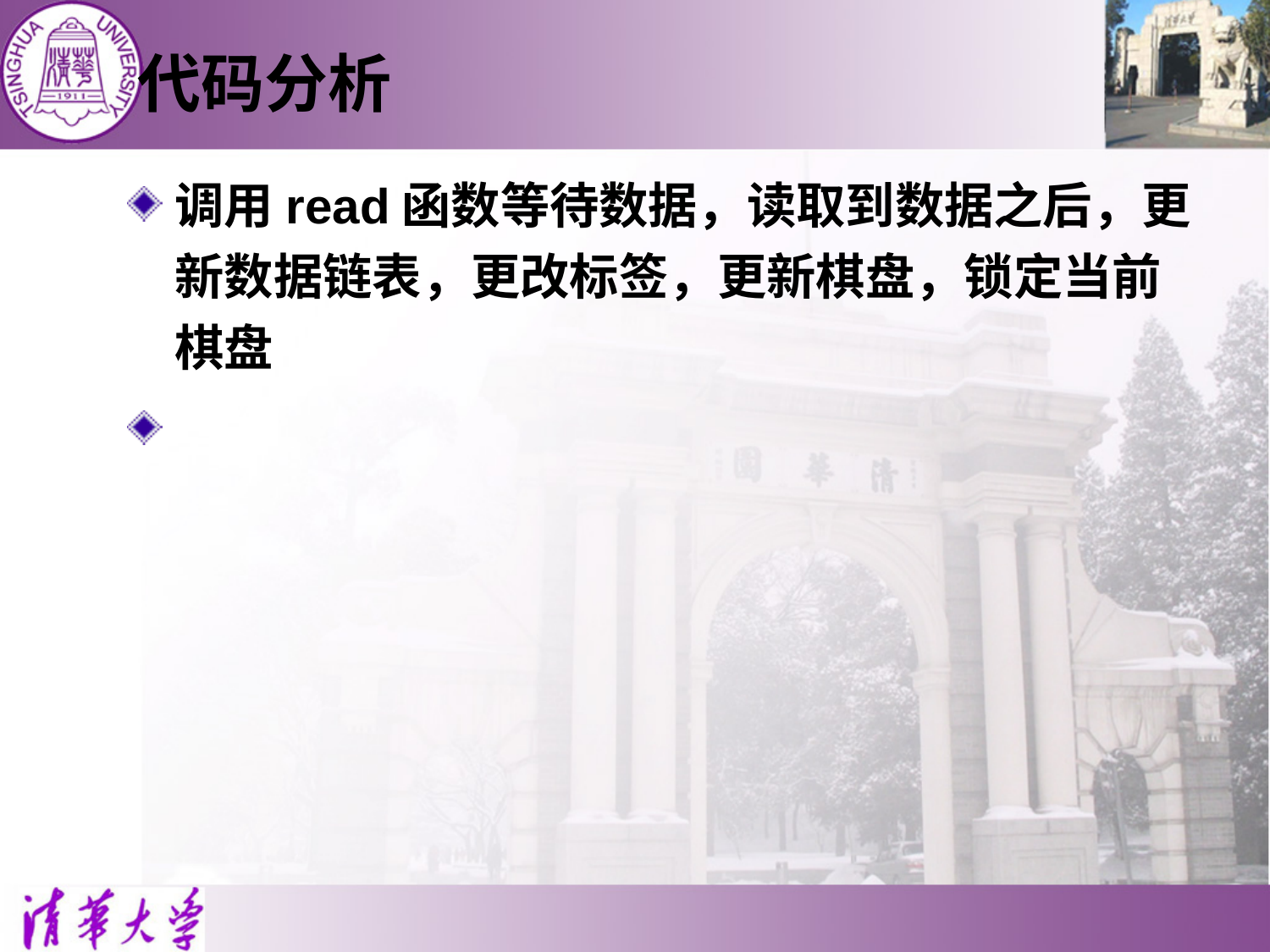

# 代码分析
调用read函数等待数据，读取到数据之后，更新数据链表，更改标签，更新棋盘，锁定当前棋盘